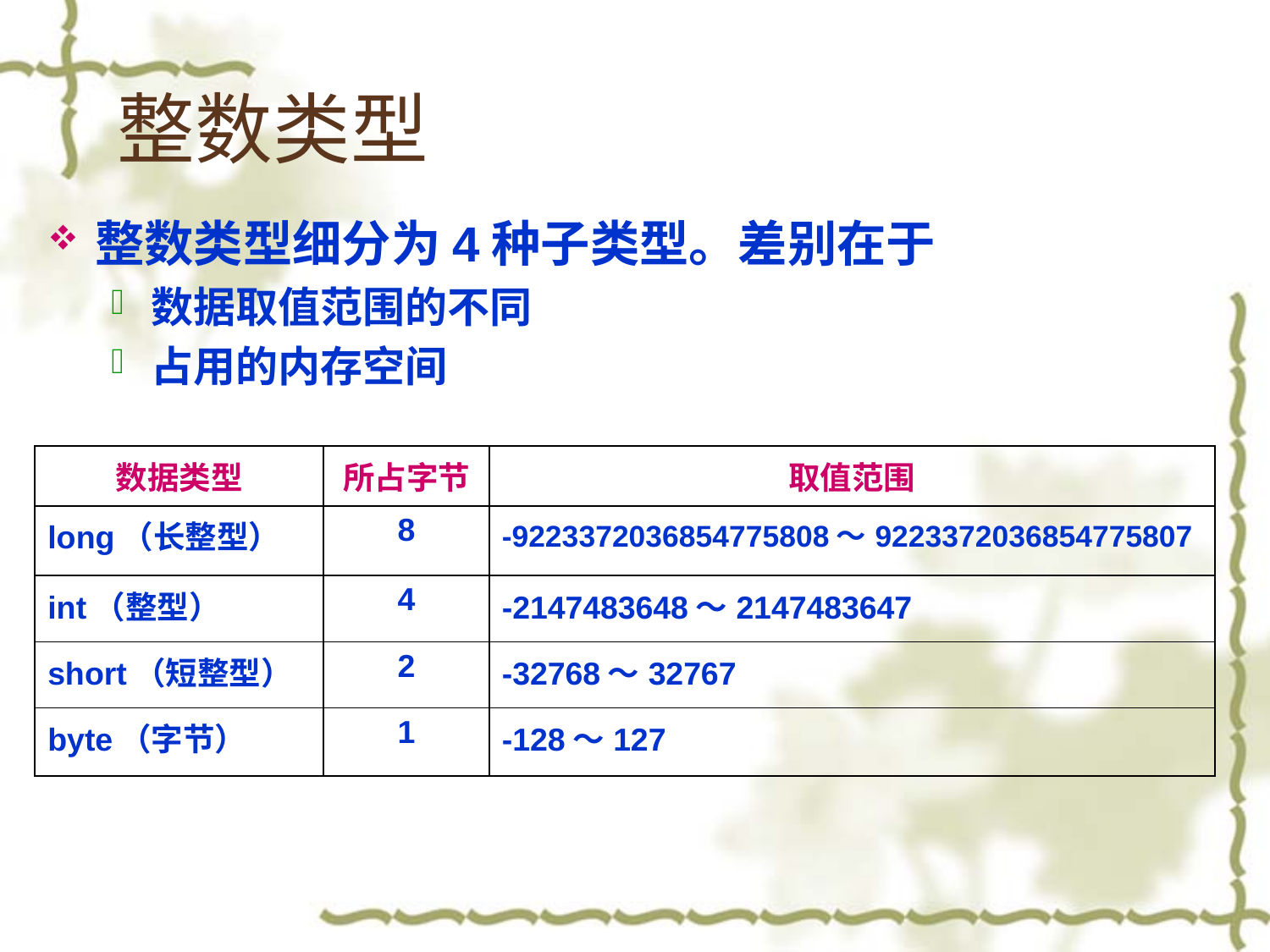

# 整数类型
整数类型细分为4种子类型。差别在于
数据取值范围的不同
占用的内存空间

| 数据类型 | 所占字节 | 取值范围 |
| --- | --- | --- |
| long（长整型） | 8 | -9223372036854775808～9223372036854775807 |
| int（整型） | 4 | -2147483648～2147483647 |
| short（短整型） | 2 | -32768～32767 |
| byte（字节） | 1 | -128～127 |